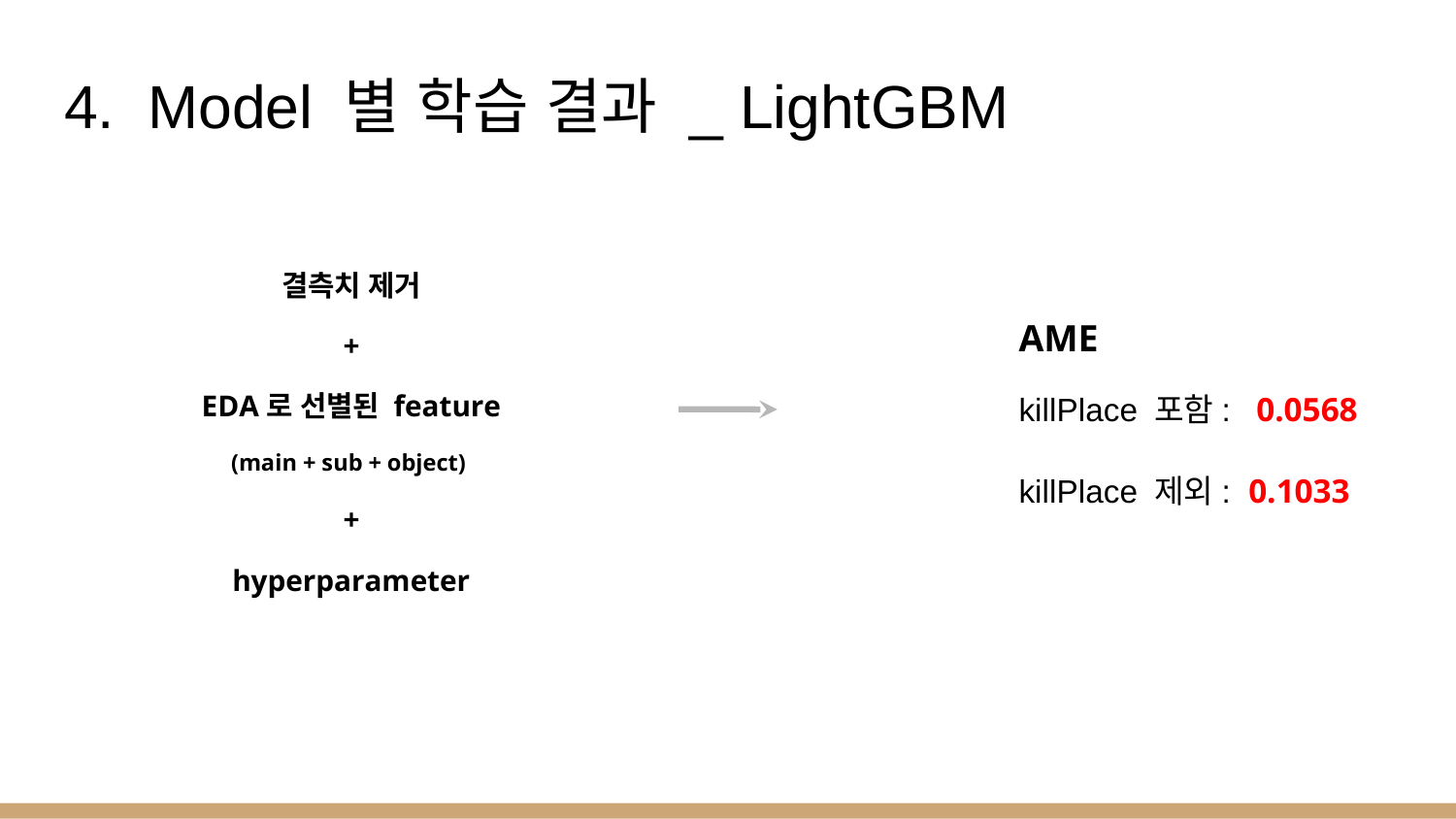

# 4.  Model 별 학습 결과 _ LightGBM
결측치 제거
+
EDA로 선별된 feature
(main + sub + object)
+
hyperparameter
AME
killPlace 포함:   0.0568
killPlace 제외:  0.1033